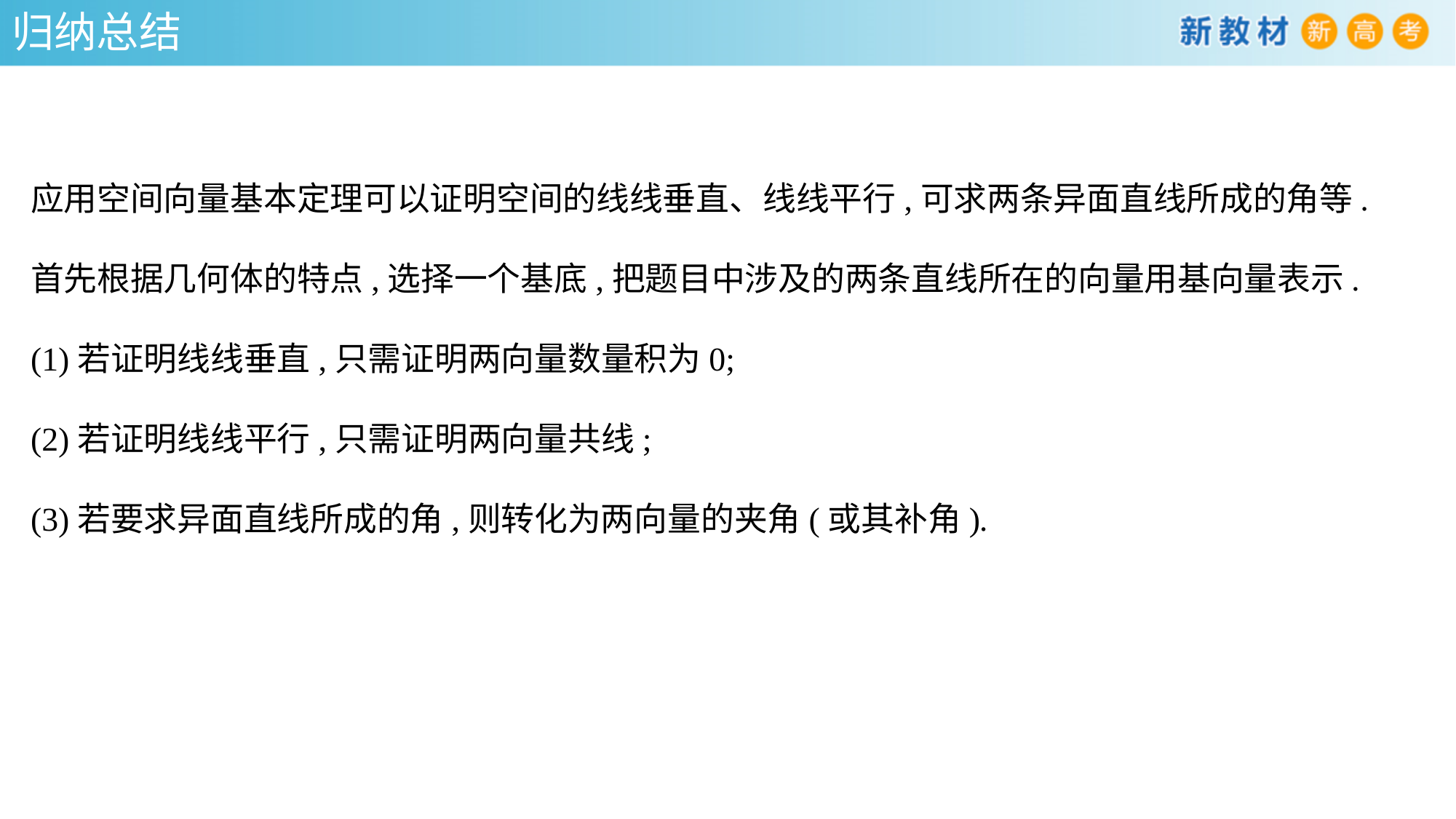

归纳总结
应用空间向量基本定理可以证明空间的线线垂直、线线平行,可求两条异面直线所成的角等.
首先根据几何体的特点,选择一个基底,把题目中涉及的两条直线所在的向量用基向量表示.
(1)若证明线线垂直,只需证明两向量数量积为0;
(2)若证明线线平行,只需证明两向量共线;
(3)若要求异面直线所成的角,则转化为两向量的夹角(或其补角).